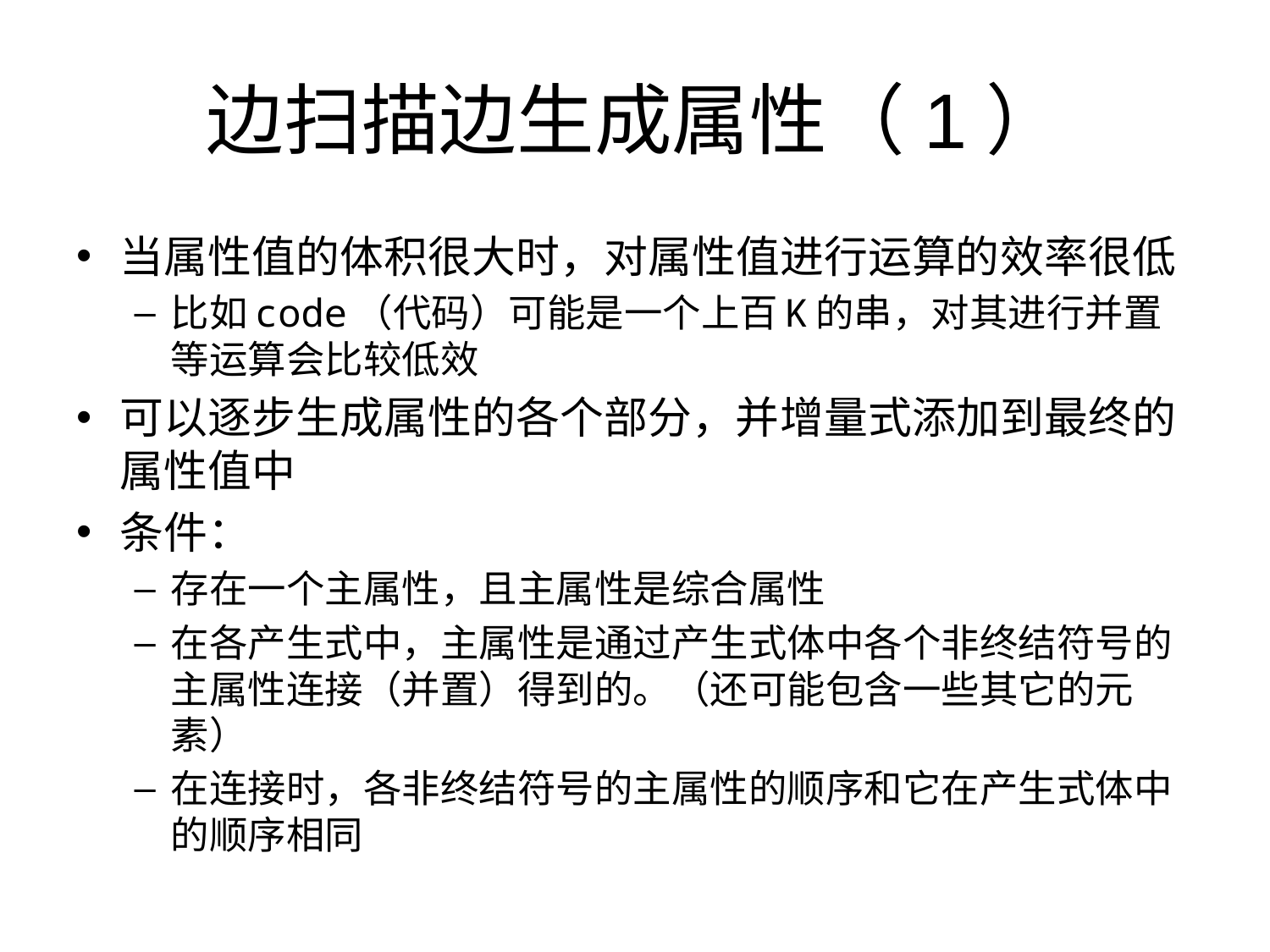

# 边扫描边生成属性（1）
当属性值的体积很大时，对属性值进行运算的效率很低
比如code（代码）可能是一个上百K的串，对其进行并置等运算会比较低效
可以逐步生成属性的各个部分，并增量式添加到最终的属性值中
条件：
存在一个主属性，且主属性是综合属性
在各产生式中，主属性是通过产生式体中各个非终结符号的主属性连接（并置）得到的。（还可能包含一些其它的元素）
在连接时，各非终结符号的主属性的顺序和它在产生式体中的顺序相同